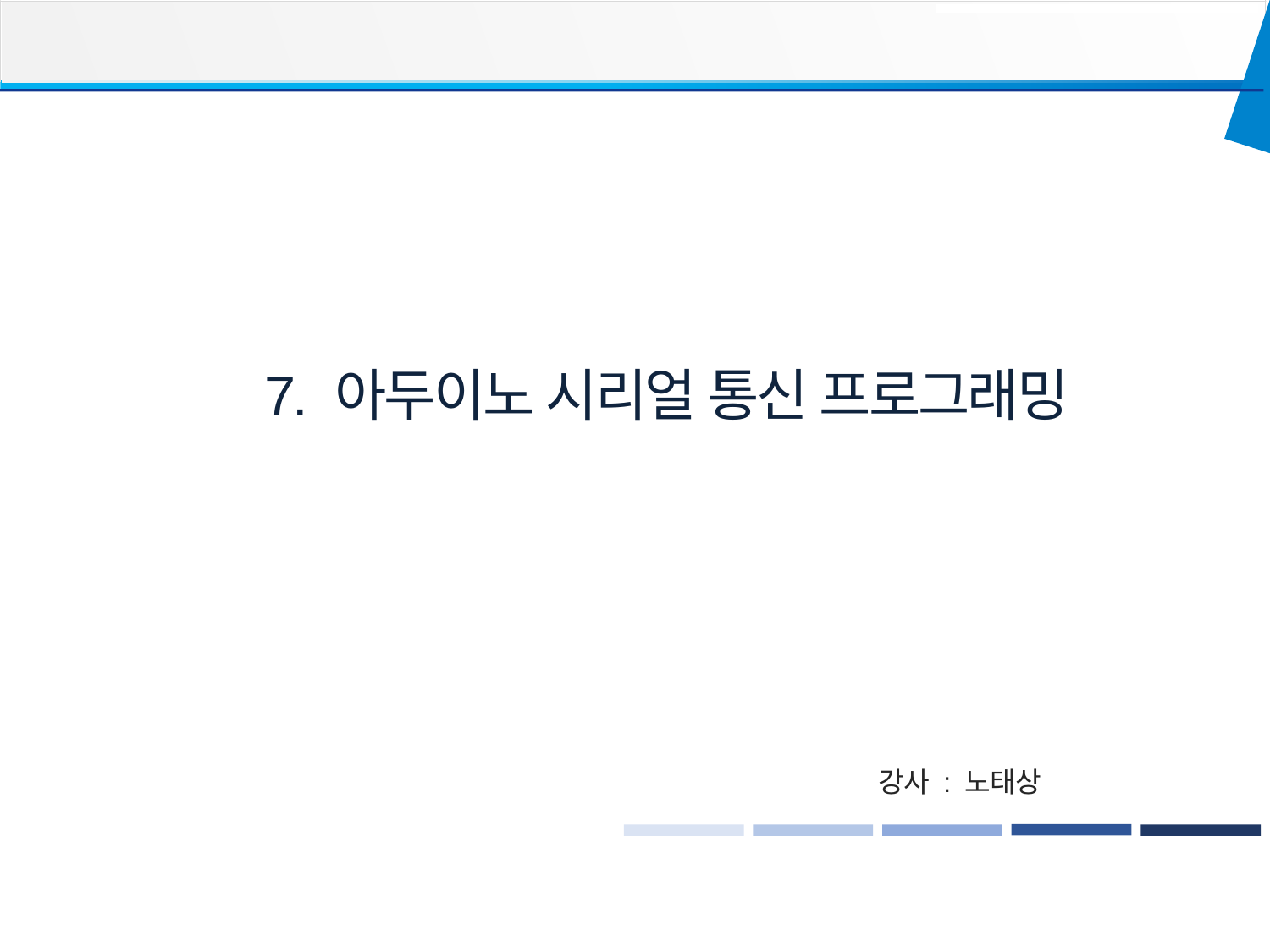

7. 아두이노 시리얼 통신 프로그래밍

강사 : 노태상